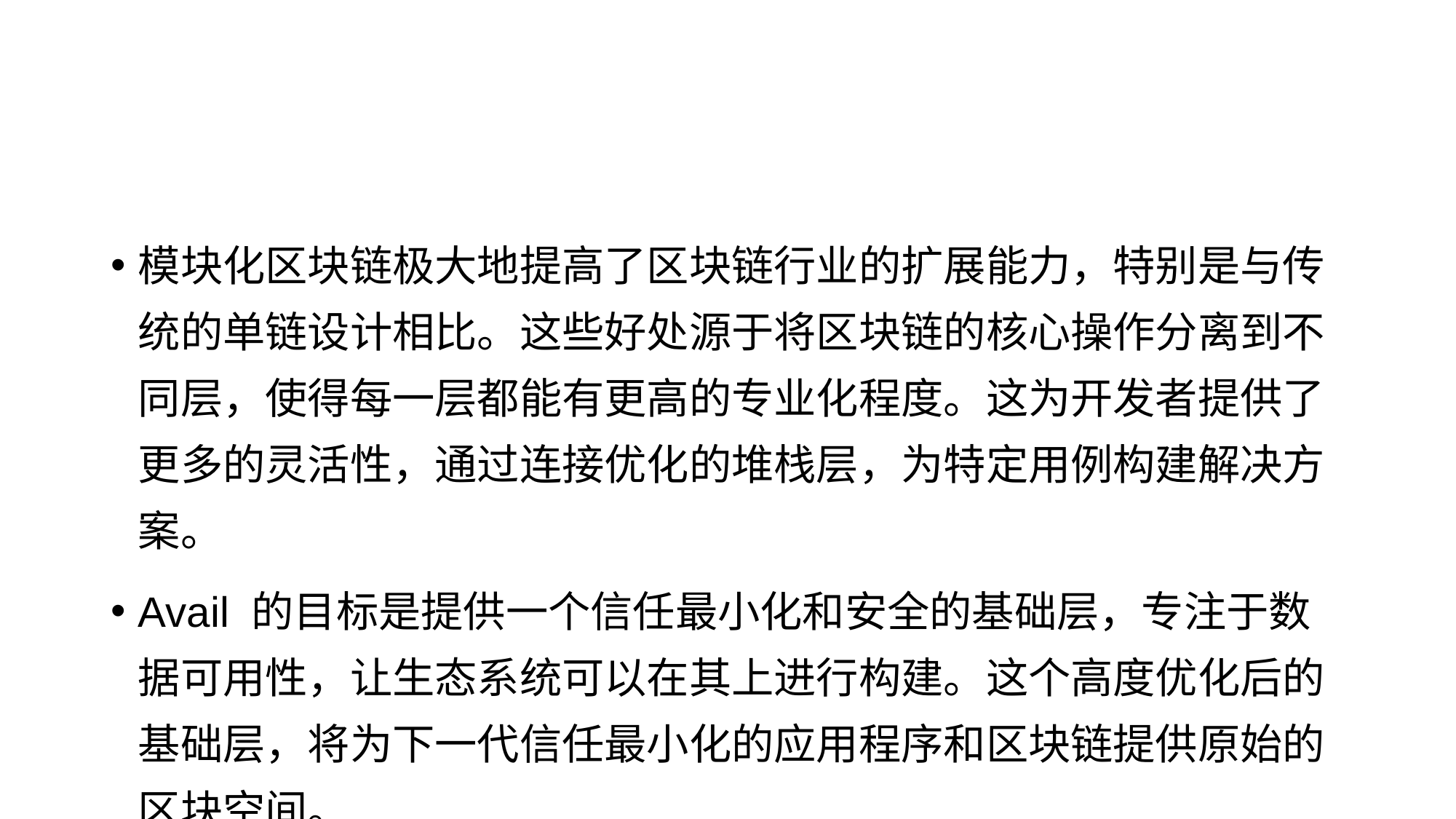

模块化区块链极大地提高了区块链行业的扩展能力，特别是与传统的单链设计相比。这些好处源于将区块链的核心操作分离到不同层，使得每一层都能有更高的专业化程度。这为开发者提供了更多的灵活性，通过连接优化的堆栈层，为特定用例构建解决方案。
Avail 的目标是提供一个信任最小化和安全的基础层，专注于数据可用性，让生态系统可以在其上进行构建。这个高度优化后的基础层，将为下一代信任最小化的应用程序和区块链提供原始的区块空间。